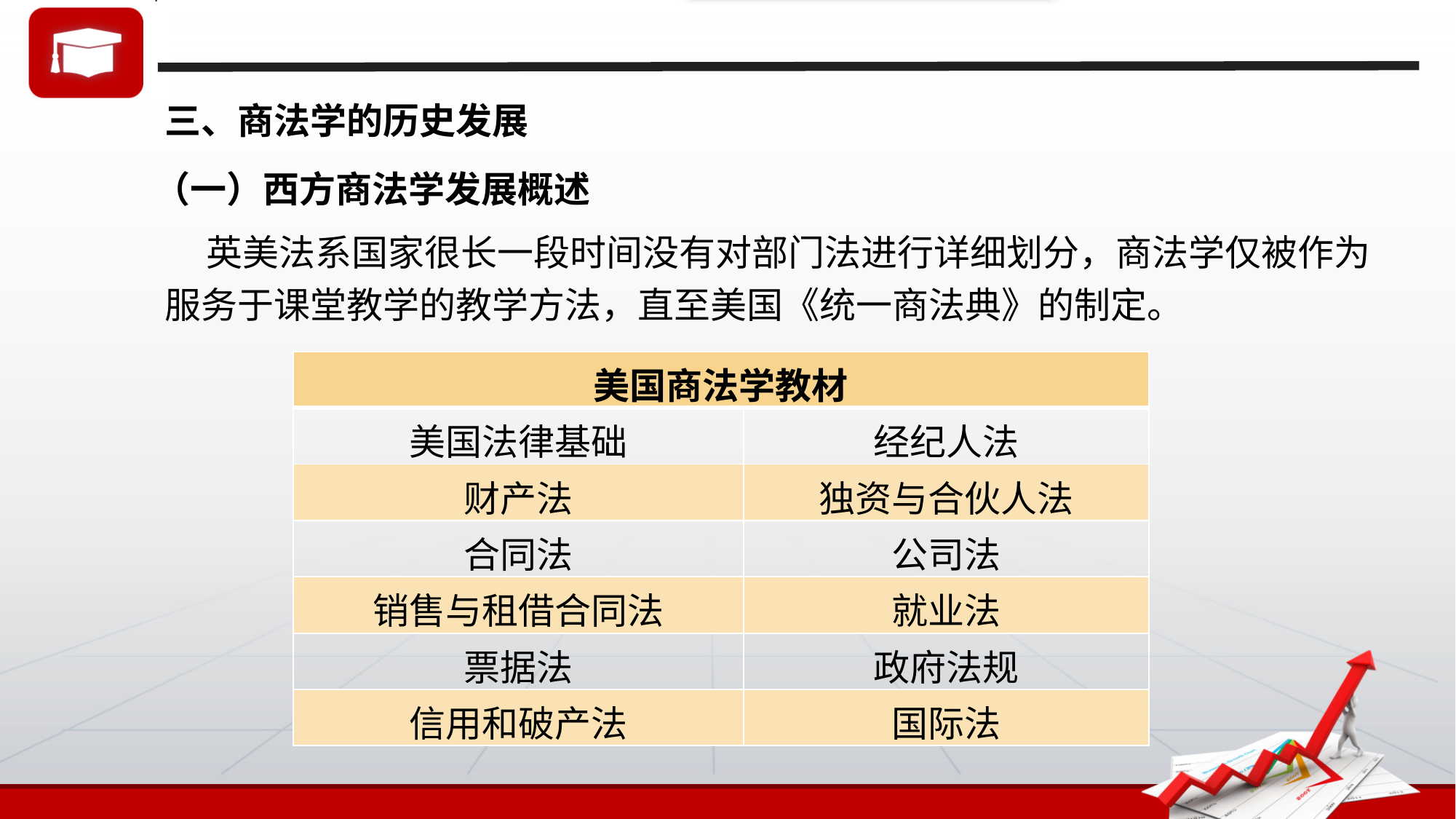

三、商法学的历史发展
 （一）西方商法学发展概述
    英美法系国家很长一段时间没有对部门法进行详细划分，商法学仅被作为服务于课堂教学的教学方法，直至美国《统一商法典》的制定。

| 美国商法学教材 |  |
| --- | --- |
| 美国法律基础 | 经纪人法 |
| 财产法 | 独资与合伙人法 |
| 合同法 | 公司法 |
| 销售与租借合同法 | 就业法 |
| 票据法 | 政府法规 |
| 信用和破产法 | 国际法 |